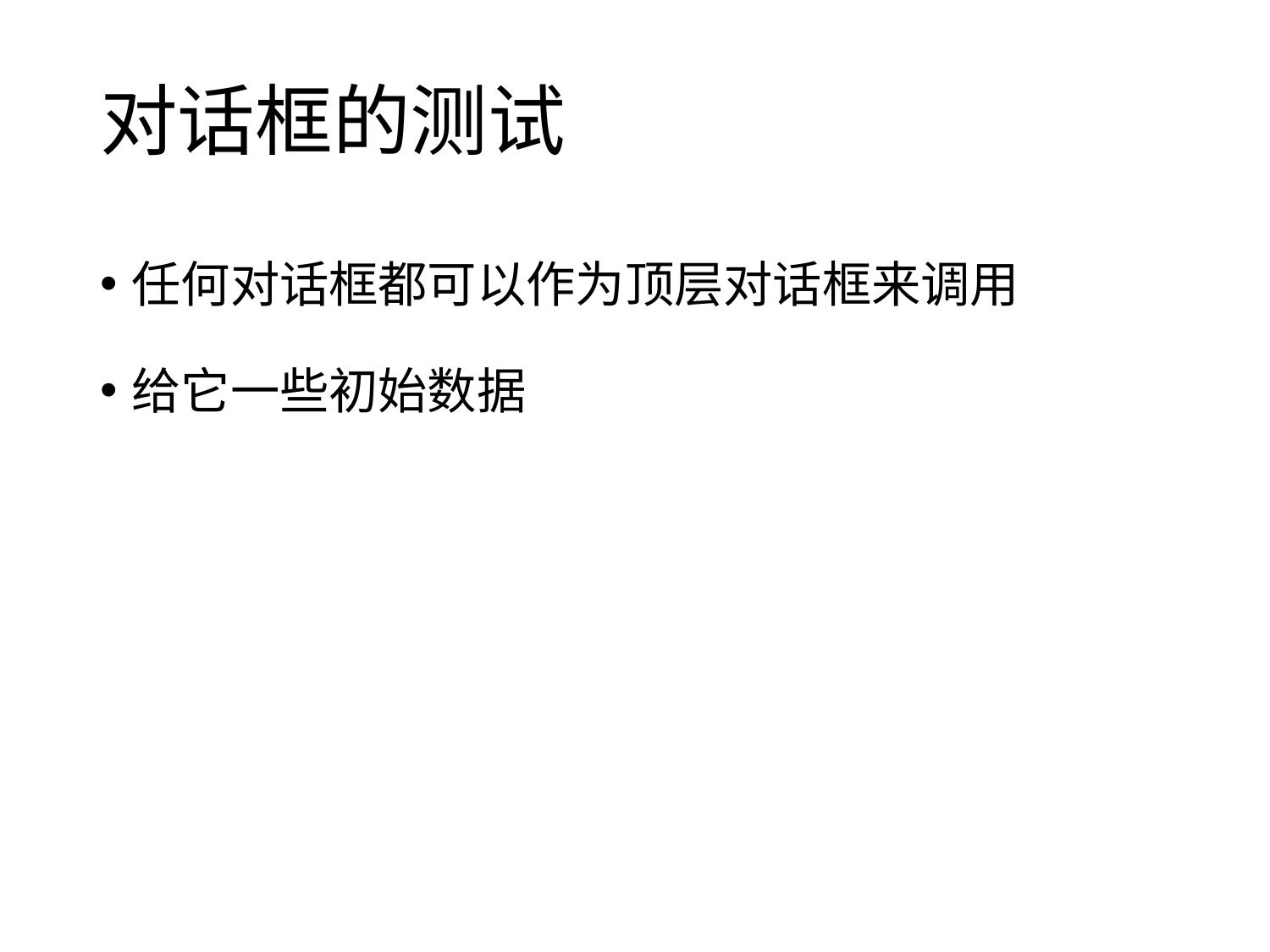

# 对话框的测试
任何对话框都可以作为顶层对话框来调用
给它一些初始数据